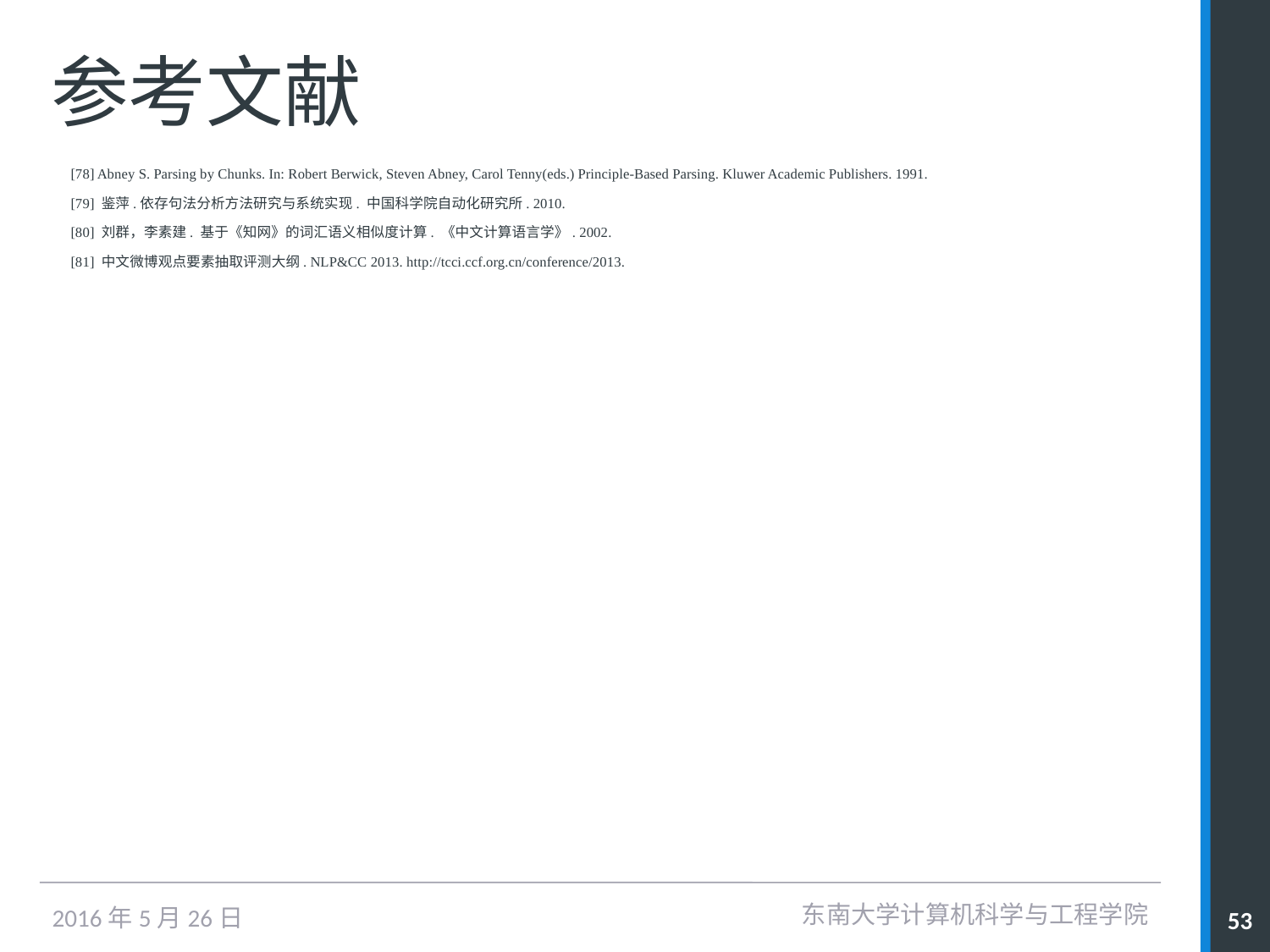

# 参考文献
[78] Abney S. Parsing by Chunks. In: Robert Berwick, Steven Abney, Carol Tenny(eds.) Principle-Based Parsing. Kluwer Academic Publishers. 1991.
[79] 鉴萍.依存句法分析方法研究与系统实现. 中国科学院自动化研究所. 2010.
[80] 刘群，李素建. 基于《知网》的词汇语义相似度计算. 《中文计算语言学》. 2002.
[81] 中文微博观点要素抽取评测大纲. NLP&CC 2013. http://tcci.ccf.org.cn/conference/2013.
东南大学计算机科学与工程学院
53